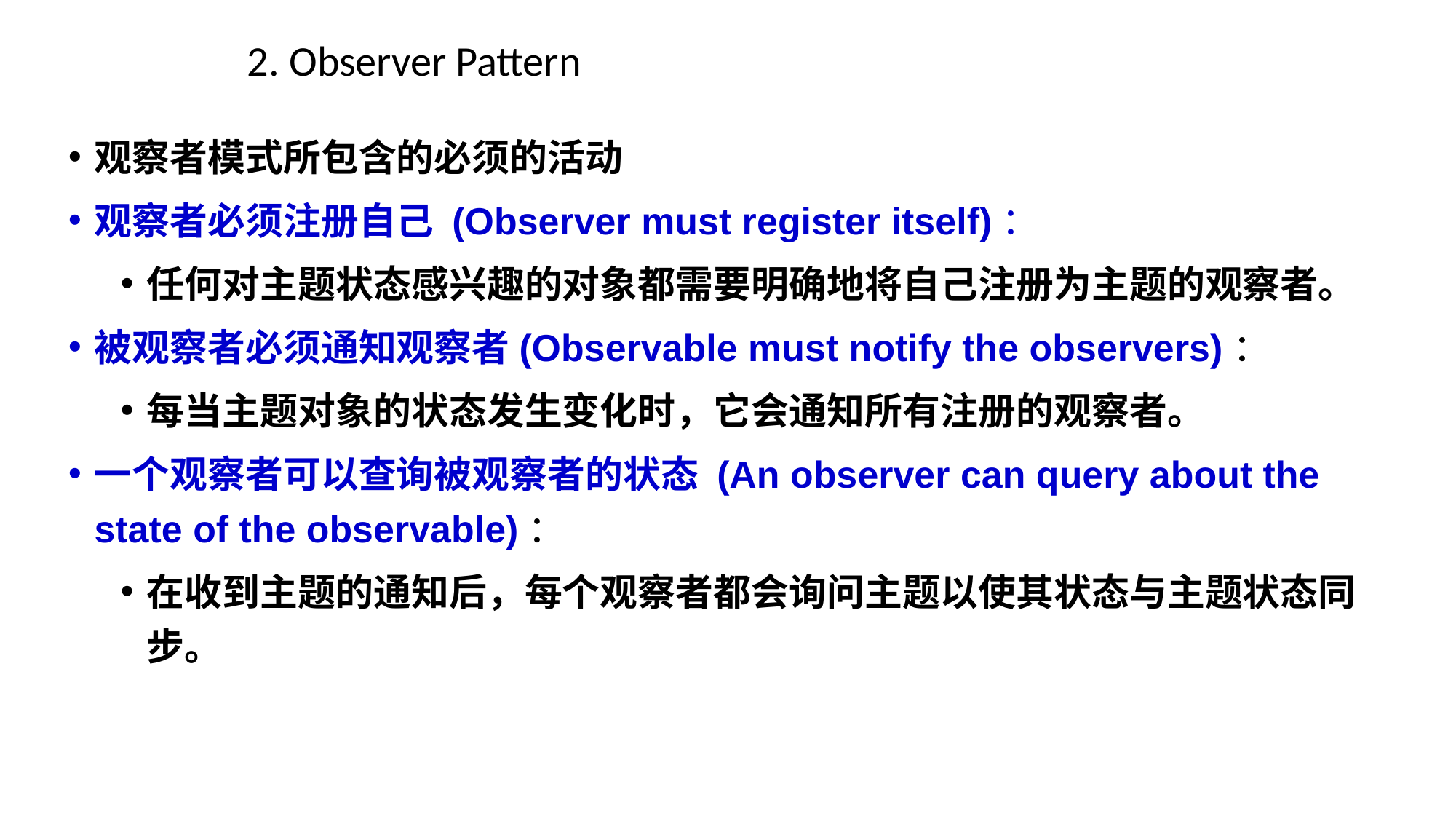

# 2. Observer Pattern
观察者模式所包含的必须的活动
观察者必须注册自己 (Observer must register itself)：
任何对主题状态感兴趣的对象都需要明确地将自己注册为主题的观察者。
被观察者必须通知观察者(Observable must notify the observers)：
每当主题对象的状态发生变化时，它会通知所有注册的观察者。
一个观察者可以查询被观察者的状态 (An observer can query about the state of the observable)：
在收到主题的通知后，每个观察者都会询问主题以使其状态与主题状态同步。